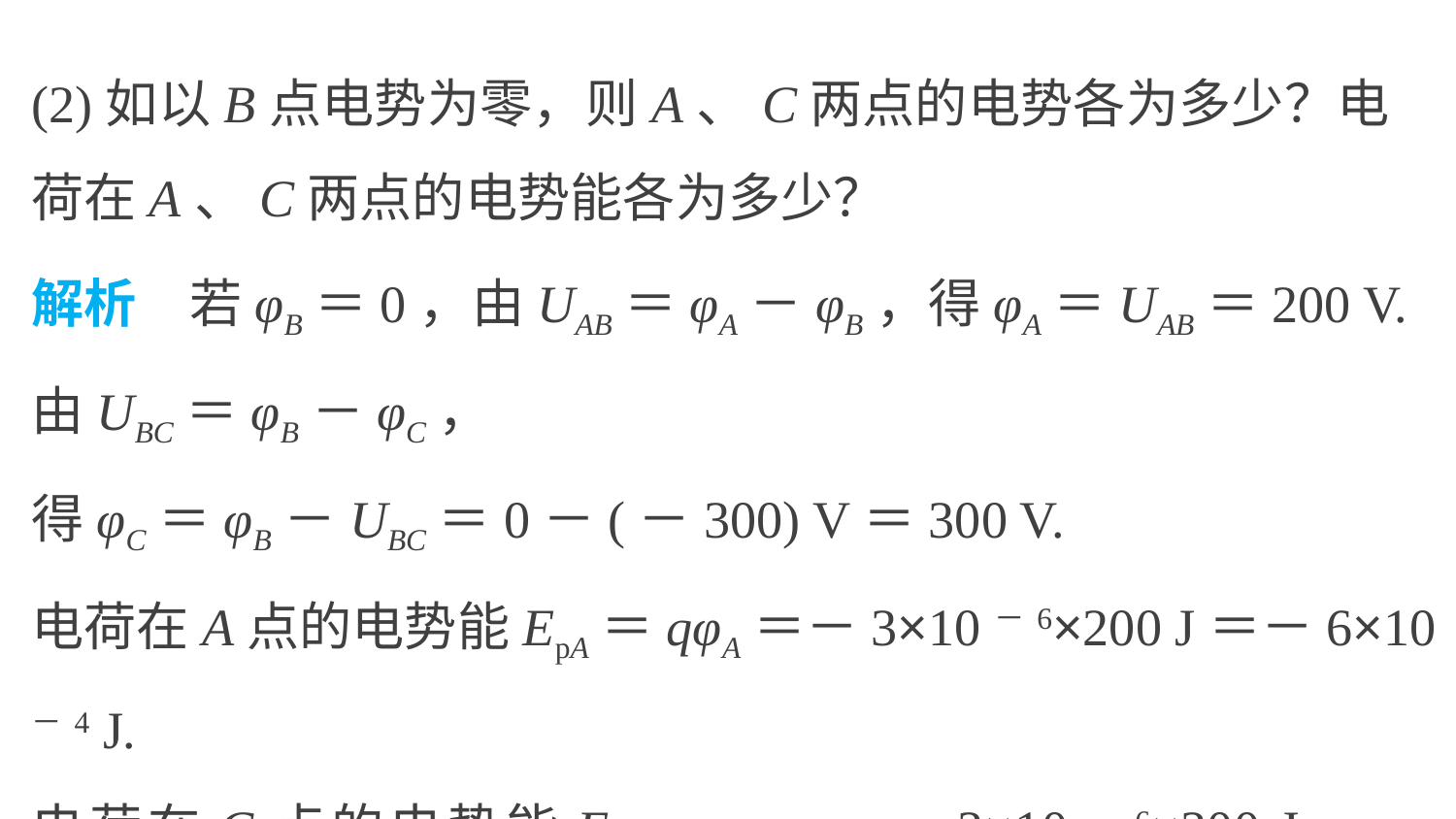

(2)如以B点电势为零，则A、C两点的电势各为多少？电荷在A、C两点的电势能各为多少？
解析　若φB＝0，由UAB＝φA－φB，得φA＝UAB＝200 V.
由UBC＝φB－φC，
得φC＝φB－UBC＝0－(－300) V＝300 V.
电荷在A点的电势能EpA＝qφA＝－3×10－6×200 J＝－6×10－4 J.
电荷在C点的电势能EpC＝qφC＝－3×10－6×300 J＝－9×10－4 J.
答案　见解析